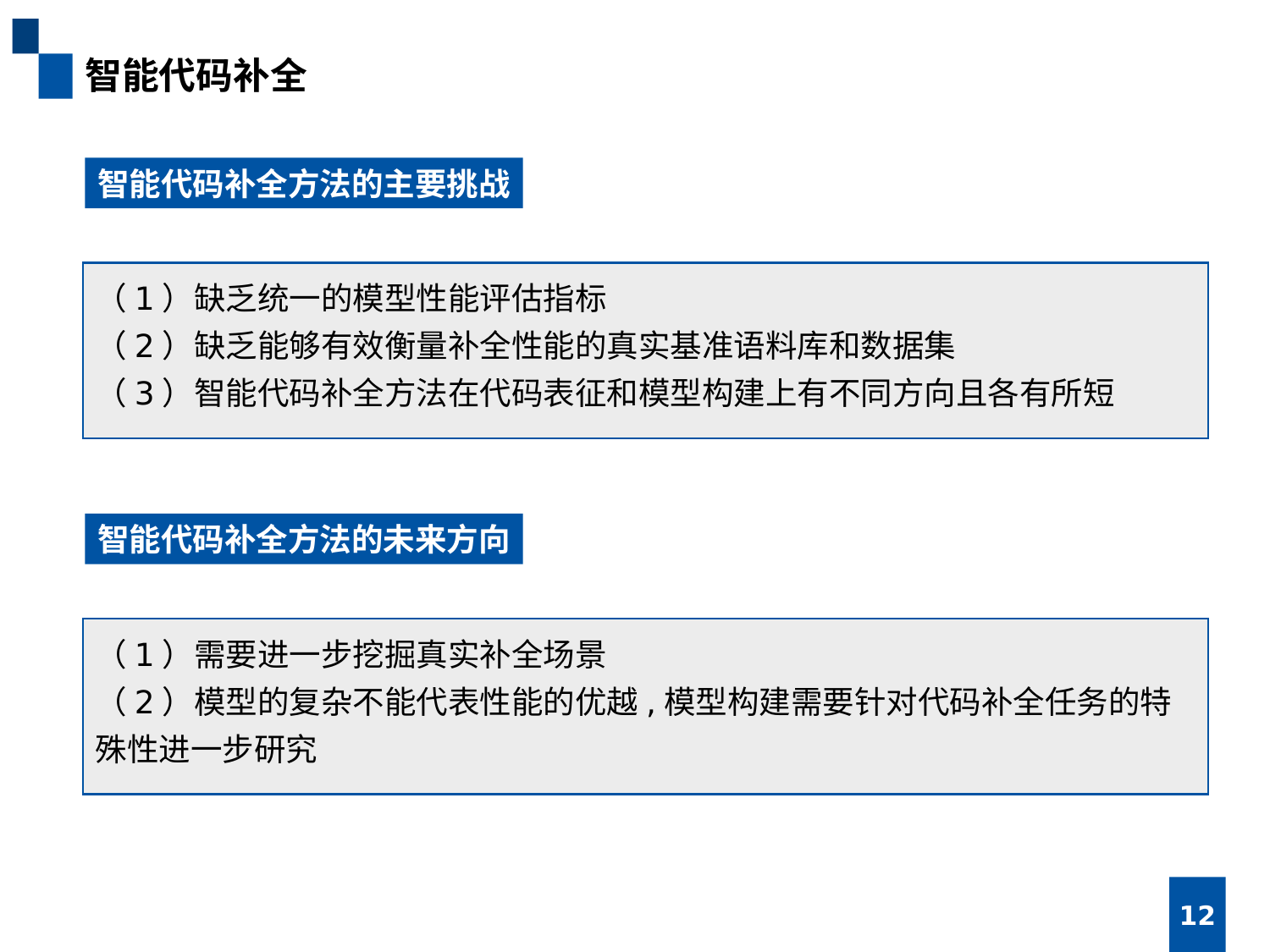

智能代码补全
智能代码补全方法的主要挑战

（1）缺乏统一的模型性能评估指标
（2）缺乏能够有效衡量补全性能的真实基准语料库和数据集
（3）智能代码补全方法在代码表征和模型构建上有不同方向且各有所短
智能代码补全方法的未来方向

（1）需要进一步挖掘真实补全场景
（2）模型的复杂不能代表性能的优越,模型构建需要针对代码补全任务的特殊性进一步研究
12